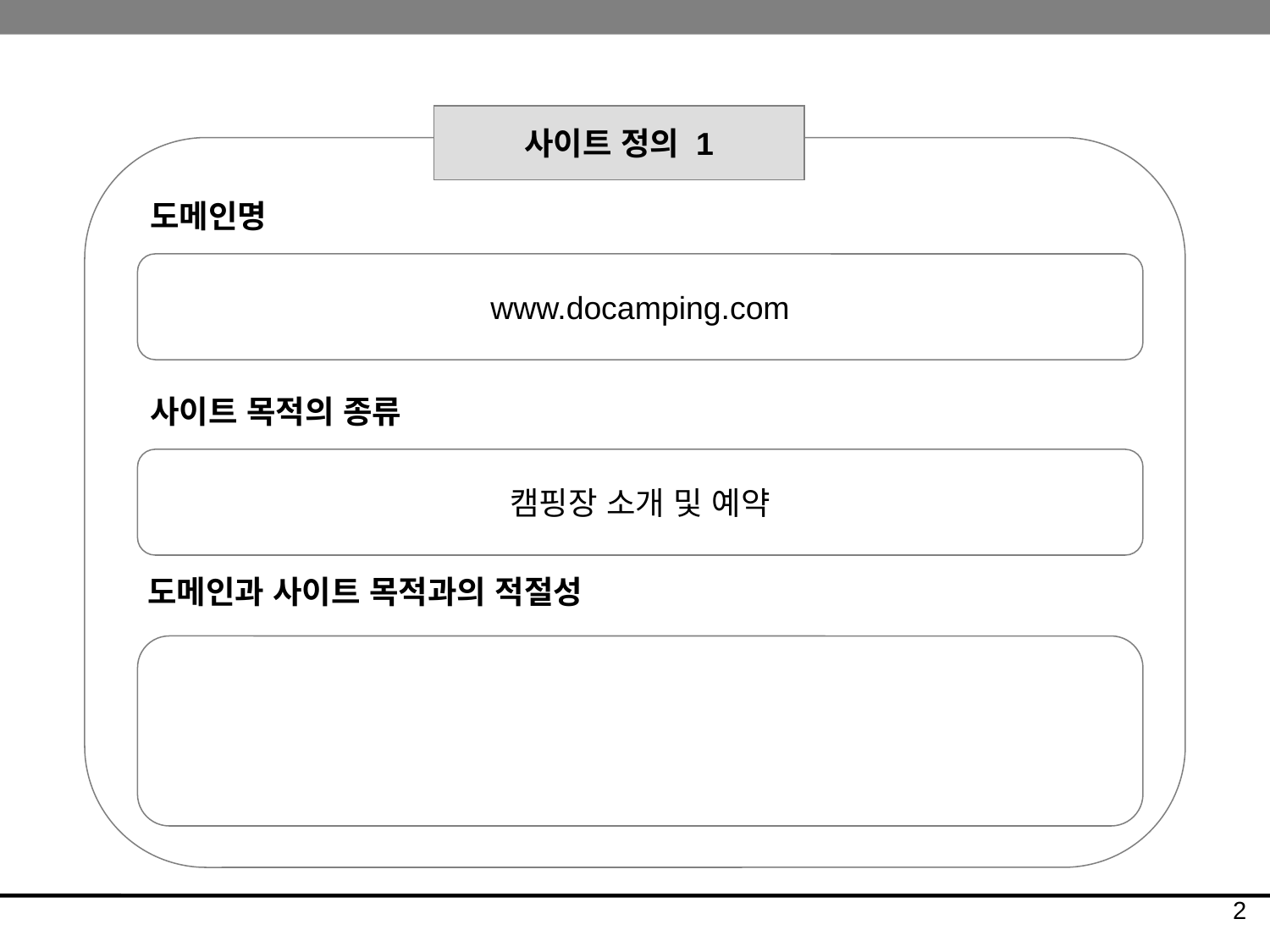

사이트 정의 1

도메인명
www.docamping.com
사이트 목적의 종류
캠핑장 소개 및 예약
도메인과 사이트 목적과의 적절성

2